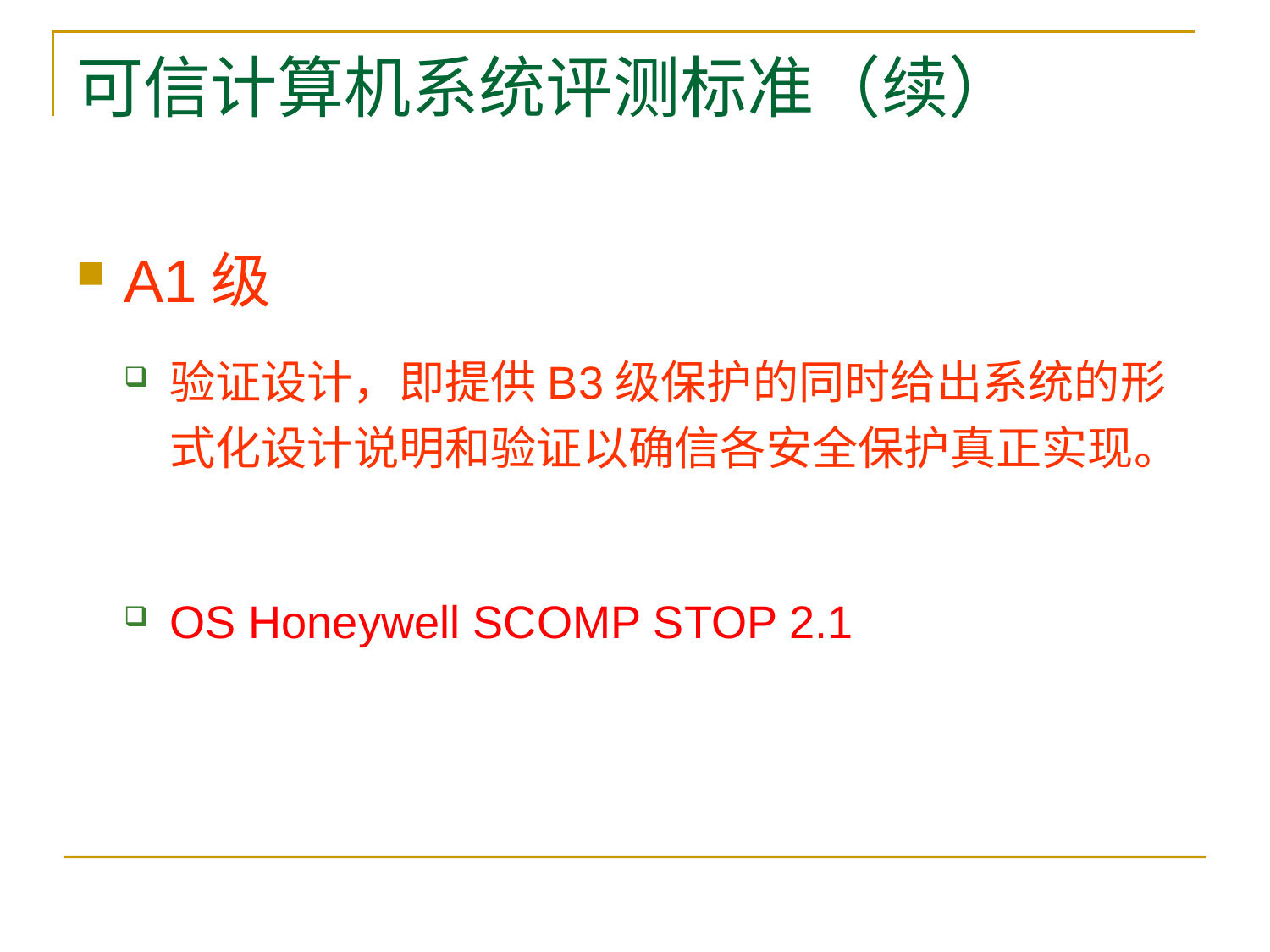

# 可信计算机系统评测标准（续）
A1级
验证设计，即提供B3级保护的同时给出系统的形式化设计说明和验证以确信各安全保护真正实现。

OS Honeywell SCOMP STOP 2.1